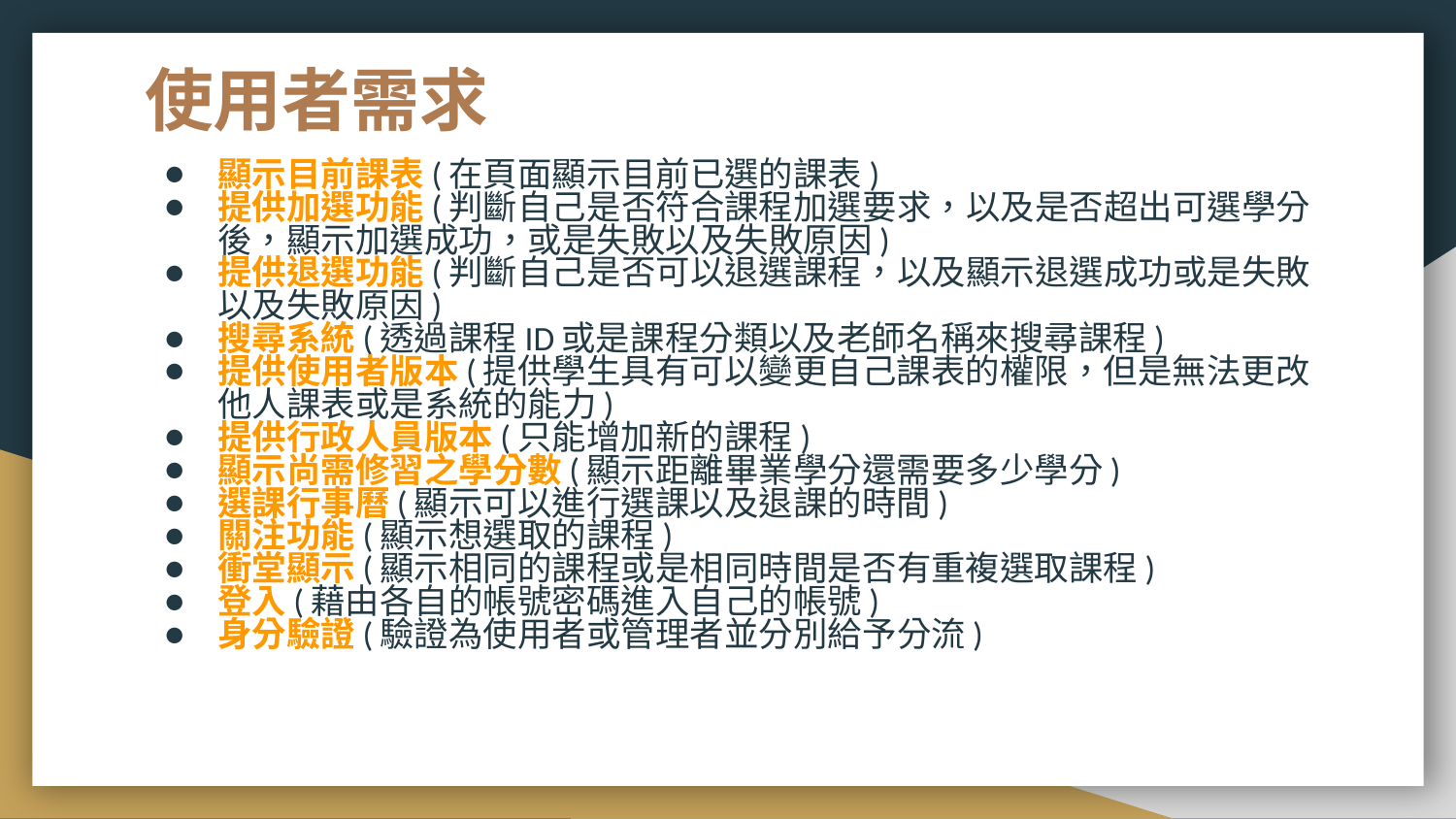

# 使用者需求
顯示目前課表(在頁面顯示目前已選的課表)
提供加選功能(判斷自己是否符合課程加選要求，以及是否超出可選學分後，顯示加選成功，或是失敗以及失敗原因)
提供退選功能(判斷自己是否可以退選課程，以及顯示退選成功或是失敗以及失敗原因)
搜尋系統(透過課程ID或是課程分類以及老師名稱來搜尋課程)
提供使用者版本(提供學生具有可以變更自己課表的權限，但是無法更改他人課表或是系統的能力)
提供行政人員版本(只能增加新的課程)
顯示尚需修習之學分數(顯示距離畢業學分還需要多少學分)
選課行事曆(顯示可以進行選課以及退課的時間)
關注功能(顯示想選取的課程)
衝堂顯示(顯示相同的課程或是相同時間是否有重複選取課程)
登入(藉由各自的帳號密碼進入自己的帳號)
身分驗證(驗證為使用者或管理者並分別給予分流)